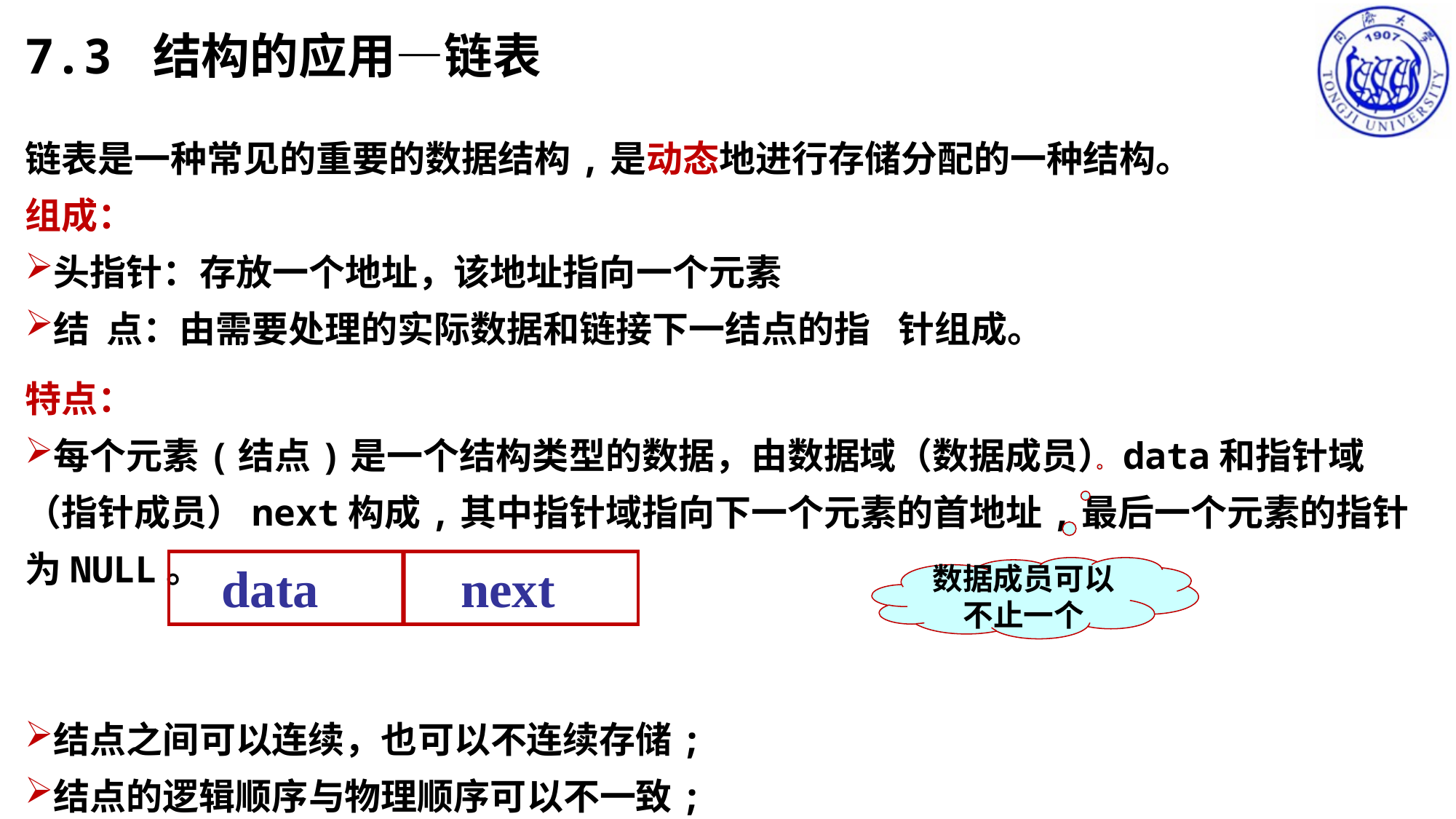

# 7.3 结构的应用—链表
链表是一种常见的重要的数据结构,是动态地进行存储分配的一种结构。
组成：
头指针：存放一个地址，该地址指向一个元素
结  点：由需要处理的实际数据和链接下一结点的指	针组成。
特点：
每个元素(结点)是一个结构类型的数据，由数据域（数据成员）data和指针域（指针成员）next构成,其中指针域指向下一个元素的首地址,最后一个元素的指针为NULL。

结点之间可以连续，也可以不连续存储;
结点的逻辑顺序与物理顺序可以不一致;
链表可根据需要动态扩充。
data           next

数据成员可以不止一个